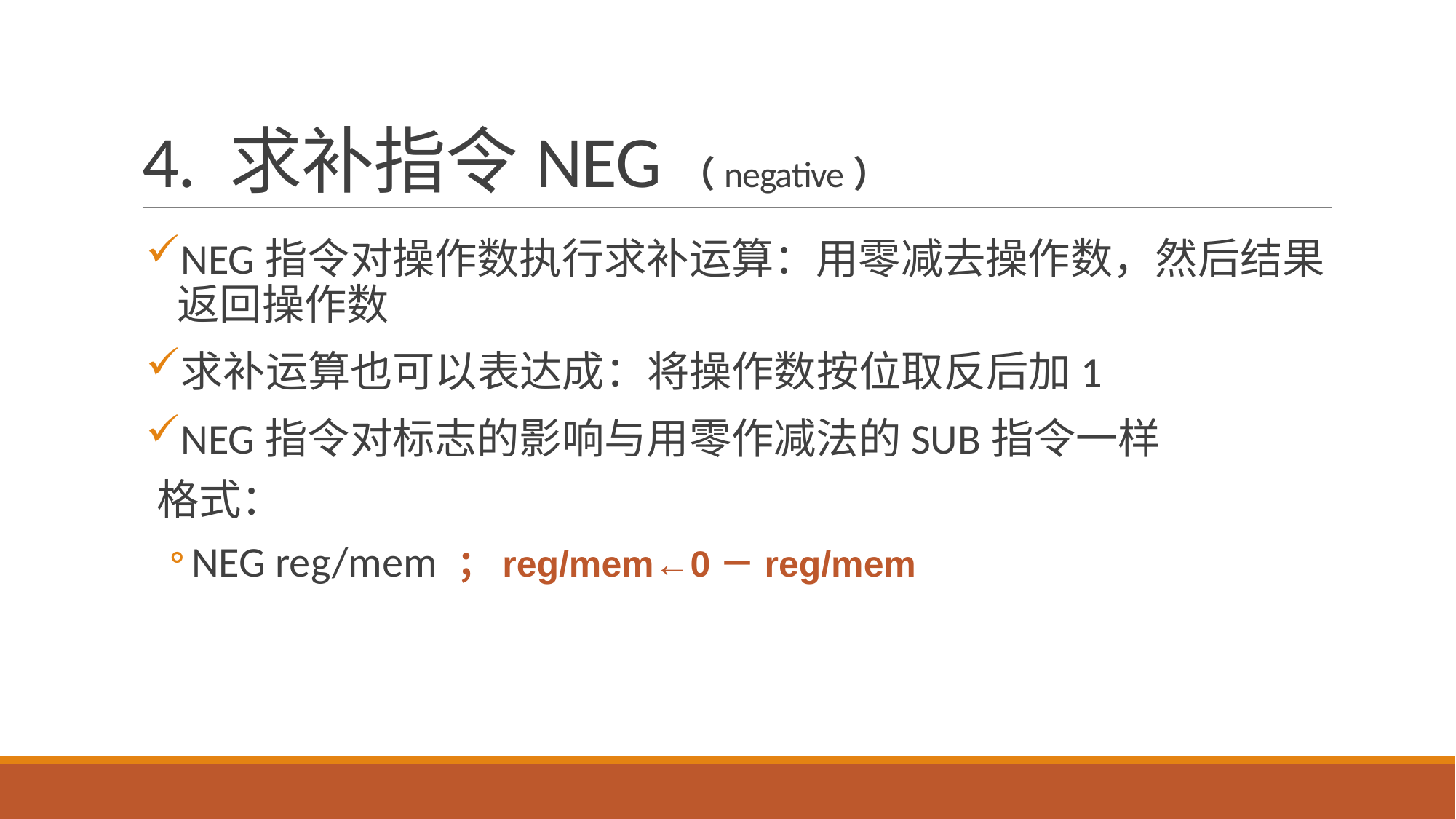

# 4. 求补指令NEG（negative）
NEG指令对操作数执行求补运算：用零减去操作数，然后结果返回操作数
求补运算也可以表达成：将操作数按位取反后加1
NEG指令对标志的影响与用零作减法的SUB指令一样
格式：
NEG reg/mem ；reg/mem←0－reg/mem